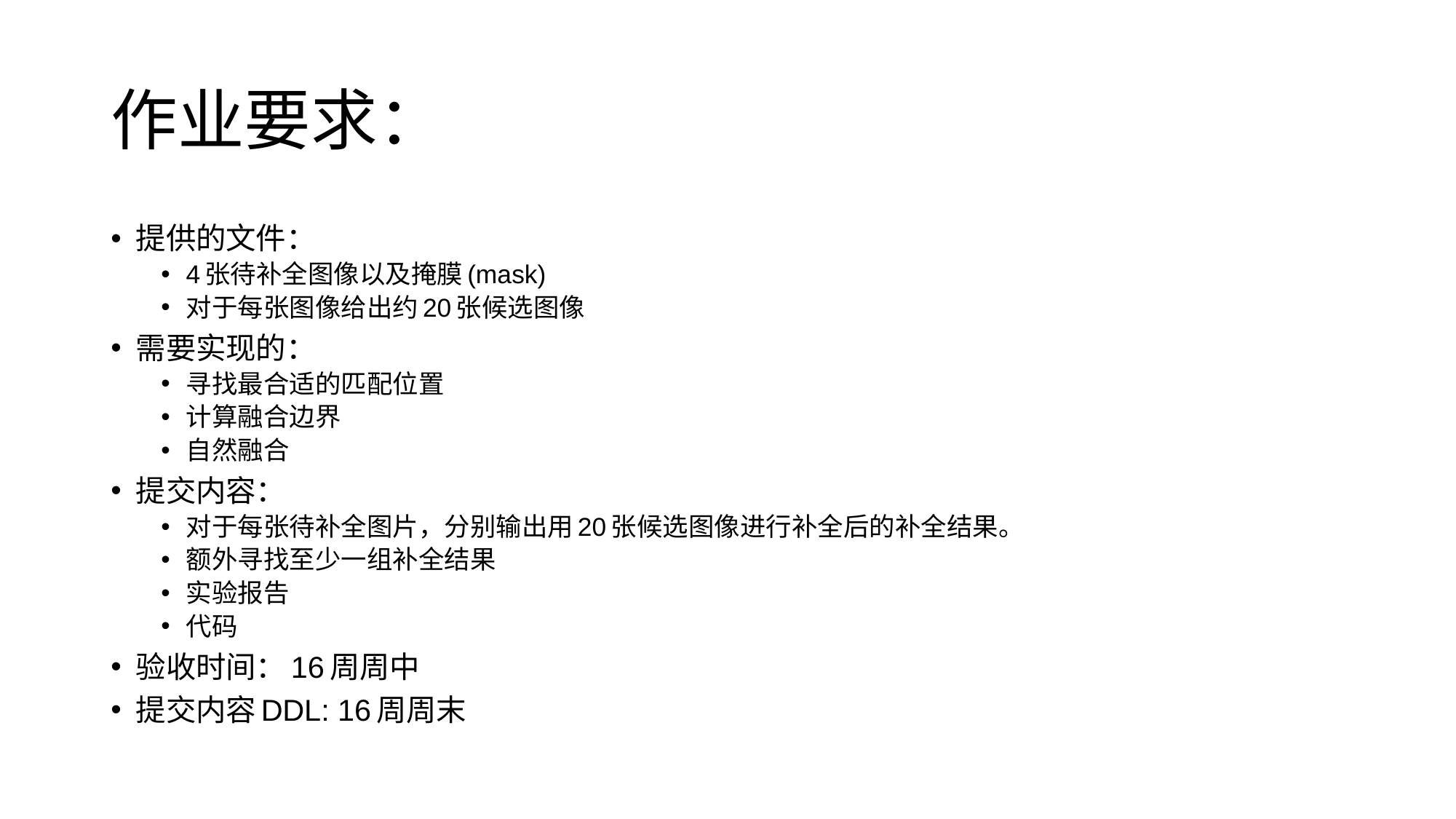

# 作业要求：
提供的文件：
4张待补全图像以及掩膜(mask)
对于每张图像给出约20张候选图像
需要实现的：
寻找最合适的匹配位置
计算融合边界
自然融合
提交内容：
对于每张待补全图片，分别输出用20张候选图像进行补全后的补全结果。
额外寻找至少一组补全结果
实验报告
代码
验收时间：16周周中
提交内容DDL: 16周周末